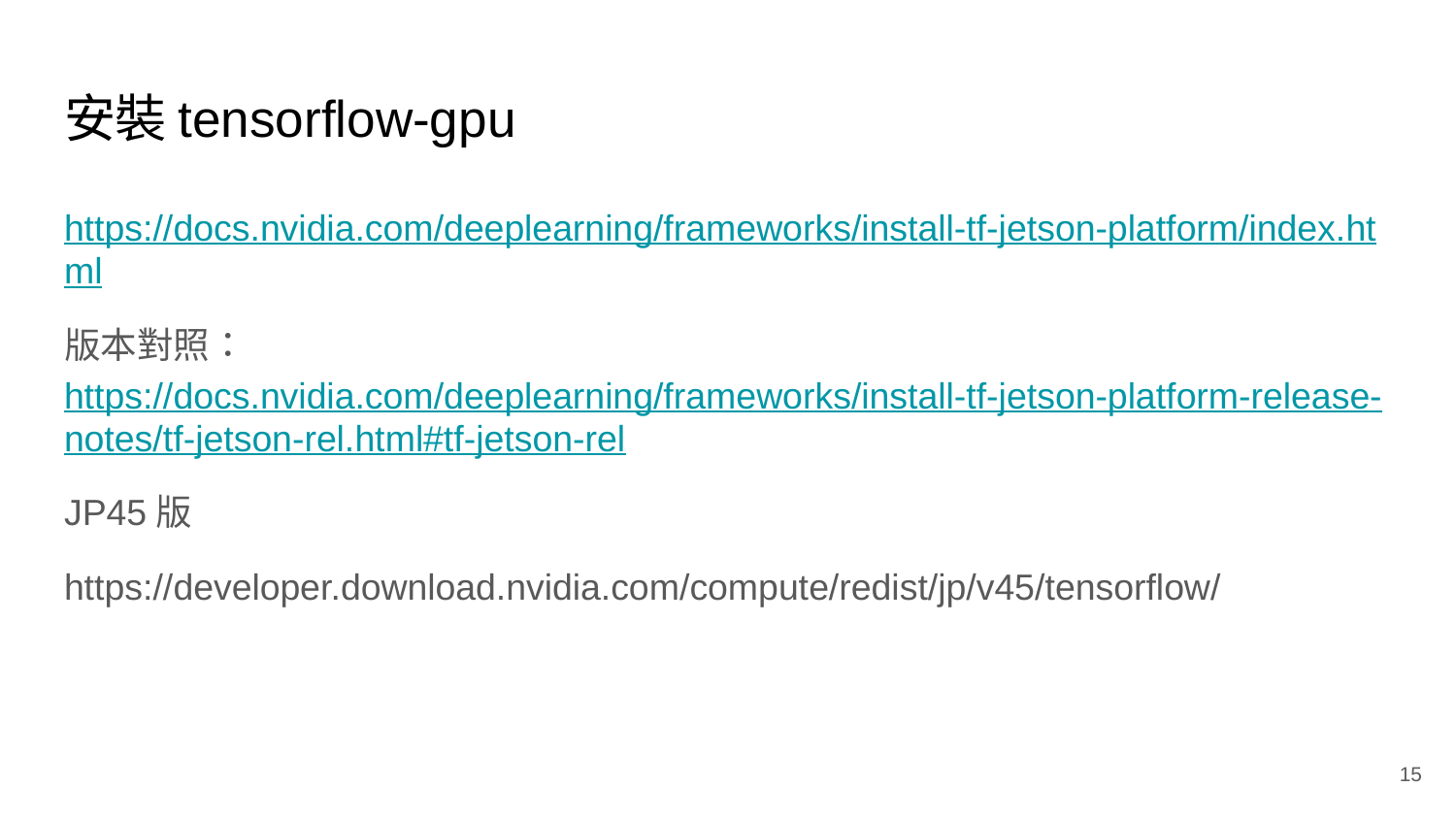

# 安裝tensorflow-gpu
https://docs.nvidia.com/deeplearning/frameworks/install-tf-jetson-platform/index.html
版本對照：https://docs.nvidia.com/deeplearning/frameworks/install-tf-jetson-platform-release-notes/tf-jetson-rel.html#tf-jetson-rel
JP45版
https://developer.download.nvidia.com/compute/redist/jp/v45/tensorflow/
15